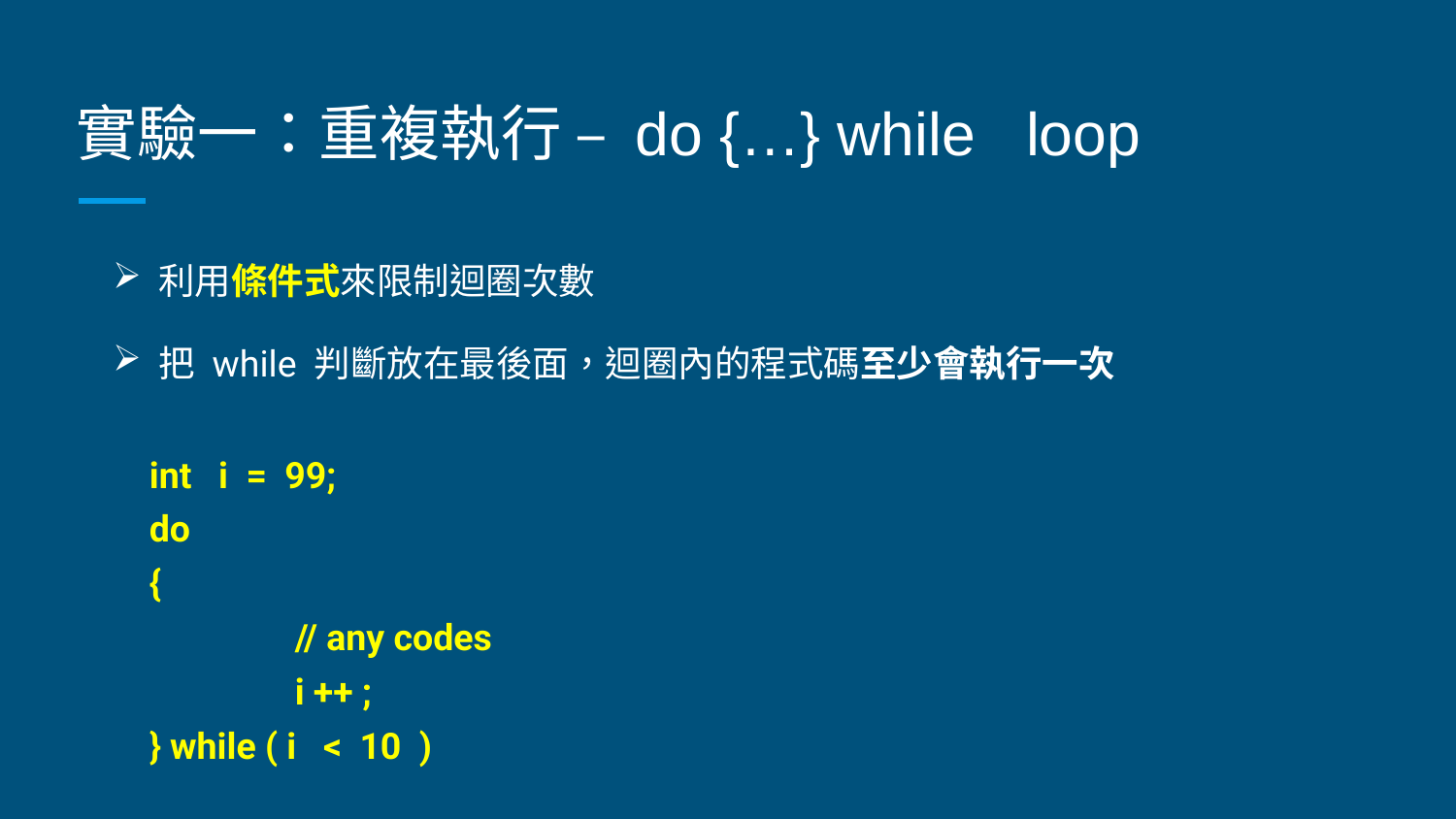

# 實驗一：重複執行 – do {…} while   loop
利用條件式來限制迴圈次數
把 while 判斷放在最後面，迴圈內的程式碼至少會執行一次

	int   i  =  99;
	do
	{
		// any codes
		i ++ ;
	} while ( i   <  10  )